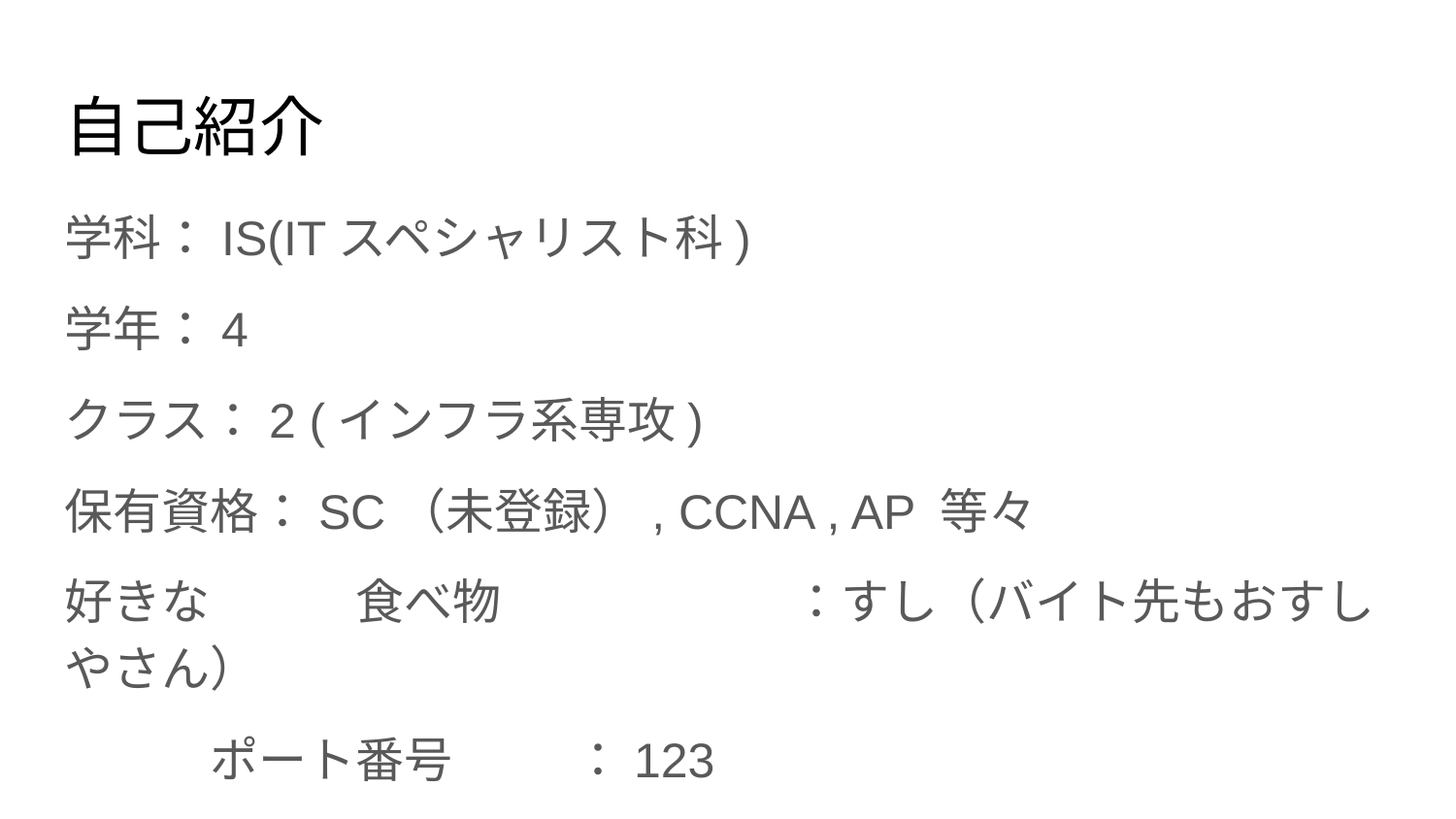

# 自己紹介
学科：IS(ITスペシャリスト科)
学年：4
クラス：2 (インフラ系専攻)
保有資格：SC（未登録）, CCNA , AP 等々
好きな	食べ物		：すし（バイト先もおすしやさん）
ポート番号	：123
		OS			：Debian（RHELも）